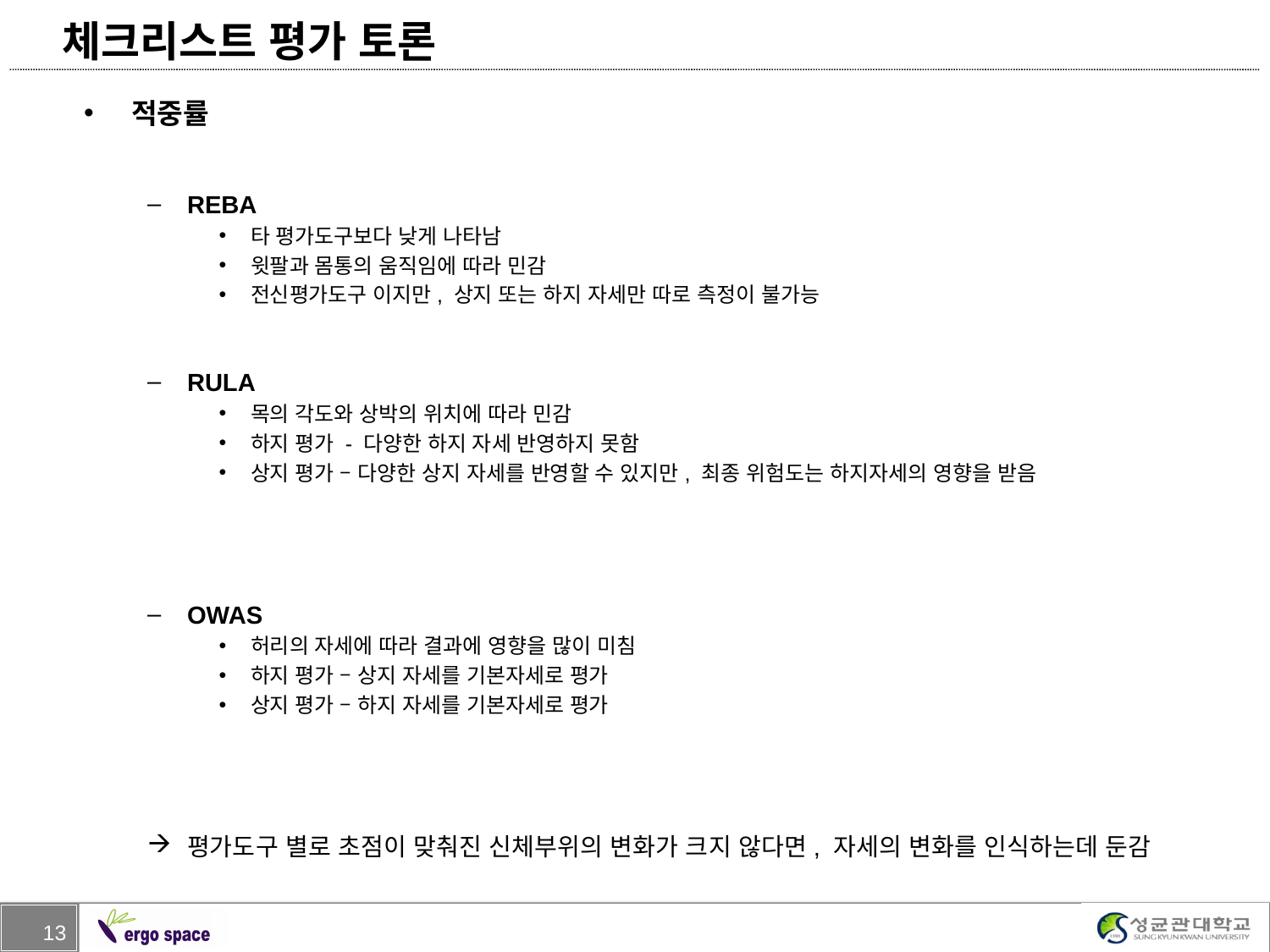

# 체크리스트 평가 토론
적중률

REBA
타 평가도구보다 낮게 나타남
윗팔과 몸통의 움직임에 따라 민감
전신평가도구 이지만, 상지 또는 하지 자세만 따로 측정이 불가능

RULA
목의 각도와 상박의 위치에 따라 민감
하지 평가 - 다양한 하지 자세 반영하지 못함
상지 평가 – 다양한 상지 자세를 반영할 수 있지만, 최종 위험도는 하지자세의 영향을 받음

OWAS
허리의 자세에 따라 결과에 영향을 많이 미침
하지 평가 – 상지 자세를 기본자세로 평가
상지 평가 – 하지 자세를 기본자세로 평가

평가도구 별로 초점이 맞춰진 신체부위의 변화가 크지 않다면, 자세의 변화를 인식하는데 둔감